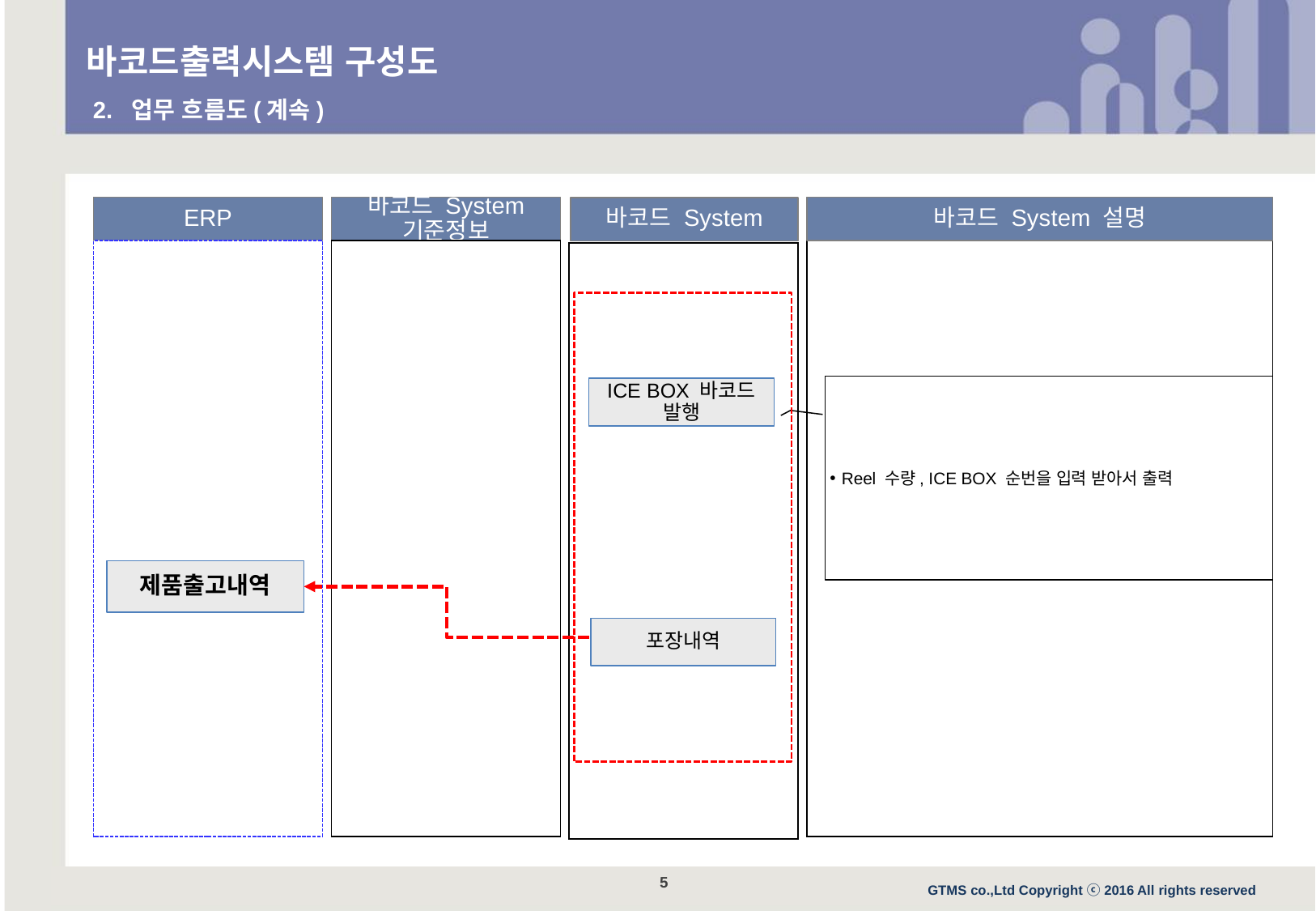

바코드출력시스템 구성도
 2.  업무 흐름도(계속)
ERP
바코드 System
기준정보
바코드 System 설명
바코드 System

Reel 수량, ICE BOX 순번을 입력 받아서 출력
ICE BOX 바코드 발행
제품출고내역
포장내역
5